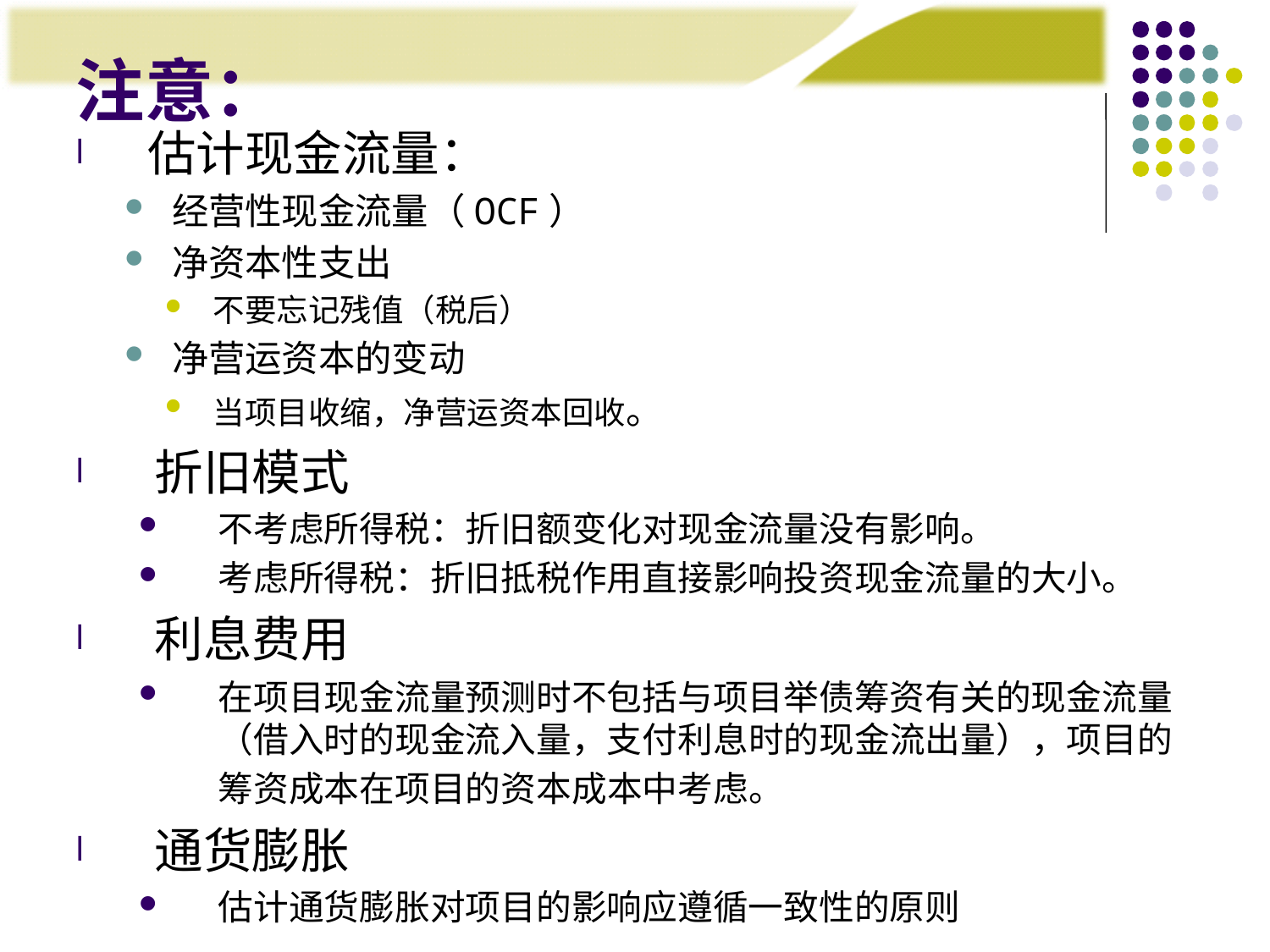

注意：
估计现金流量：
经营性现金流量（OCF）
净资本性支出
不要忘记残值（税后）
净营运资本的变动
当项目收缩，净营运资本回收。
折旧模式
不考虑所得税：折旧额变化对现金流量没有影响。
考虑所得税：折旧抵税作用直接影响投资现金流量的大小。
利息费用
在项目现金流量预测时不包括与项目举债筹资有关的现金流量（借入时的现金流入量，支付利息时的现金流出量），项目的筹资成本在项目的资本成本中考虑。
通货膨胀
估计通货膨胀对项目的影响应遵循一致性的原则